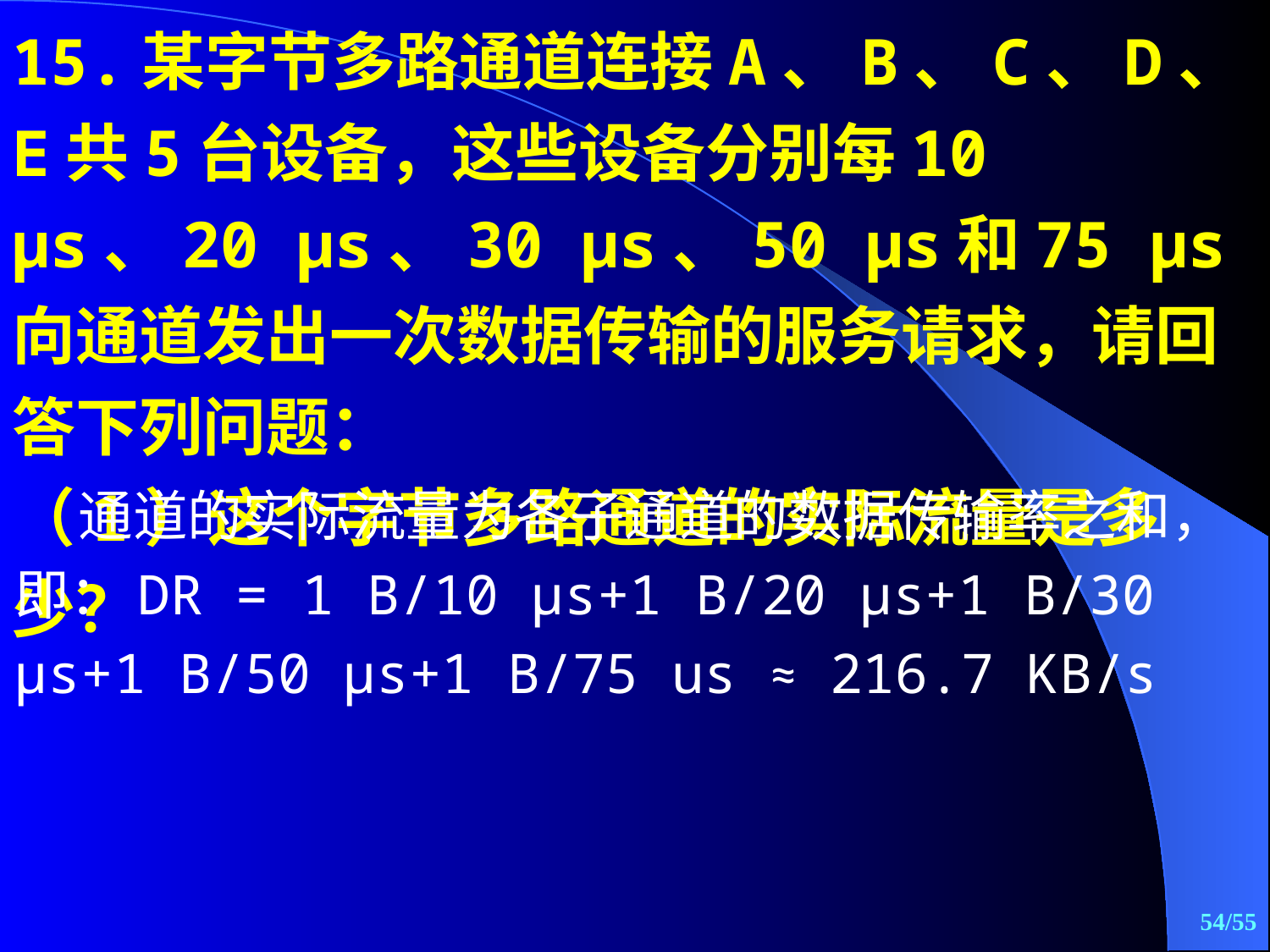

15.某字节多路通道连接A、B、C、D、E共5台设备，这些设备分别每10 μs、20 μs、30 μs、50 μs和75 μs向通道发出一次数据传输的服务请求，请回答下列问题：
（1）这个字节多路通道的实际流量是多少？
通道的实际流量为各子通道的数据传输率之和，即：DR = 1 B/10 μs+1 B/20 μs+1 B/30 μs+1 B/50 μs+1 B/75 us ≈ 216.7 KB/s
54/55